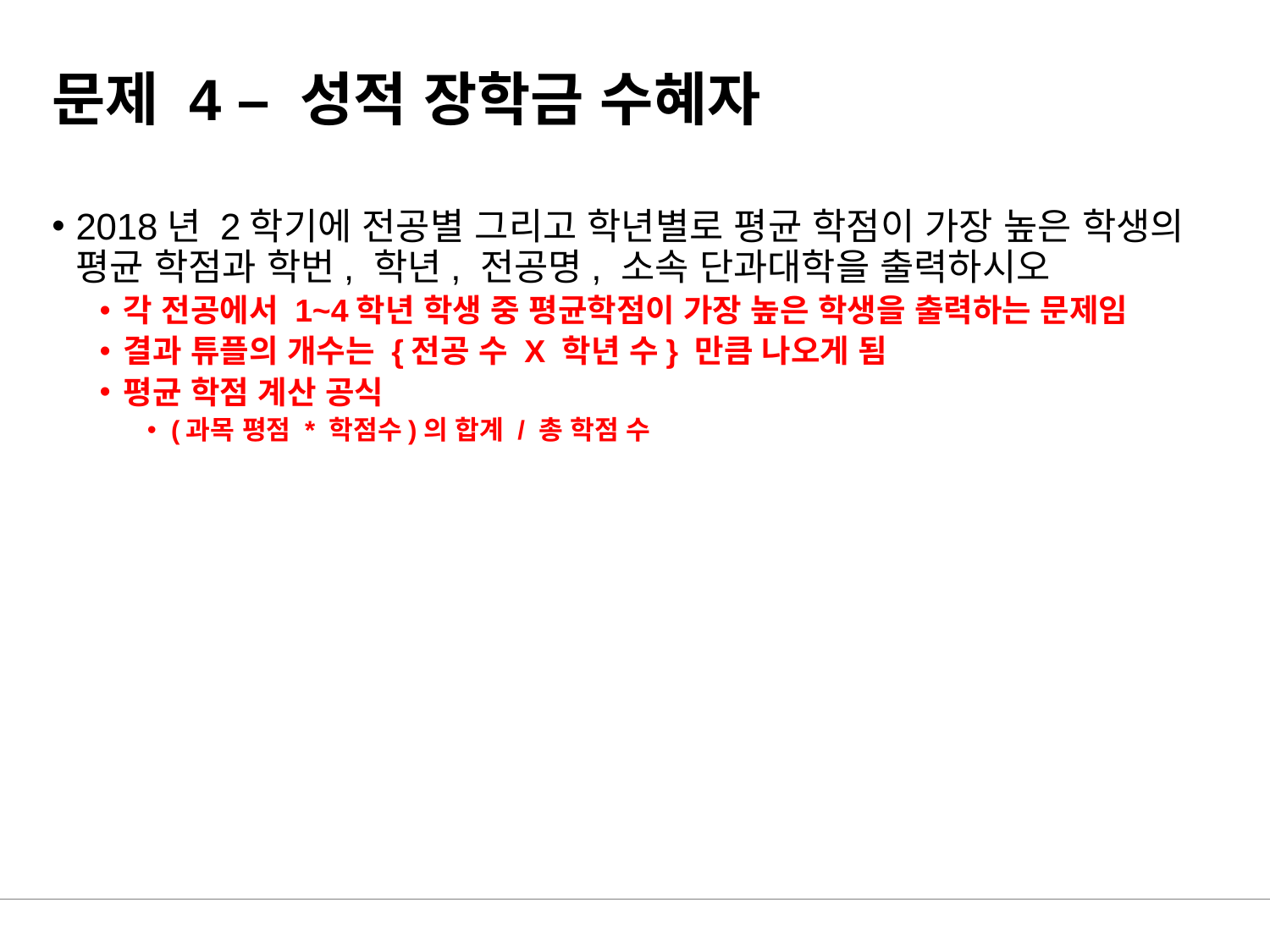

# 문제 4 – 성적 장학금 수혜자
2018년 2학기에 전공별 그리고 학년별로 평균 학점이 가장 높은 학생의 평균 학점과 학번, 학년, 전공명, 소속 단과대학을 출력하시오
각 전공에서 1~4학년 학생 중 평균학점이 가장 높은 학생을 출력하는 문제임
결과 튜플의 개수는 {전공 수 X 학년 수} 만큼 나오게 됨
평균 학점 계산 공식
(과목 평점 * 학점수)의 합계 / 총 학점 수